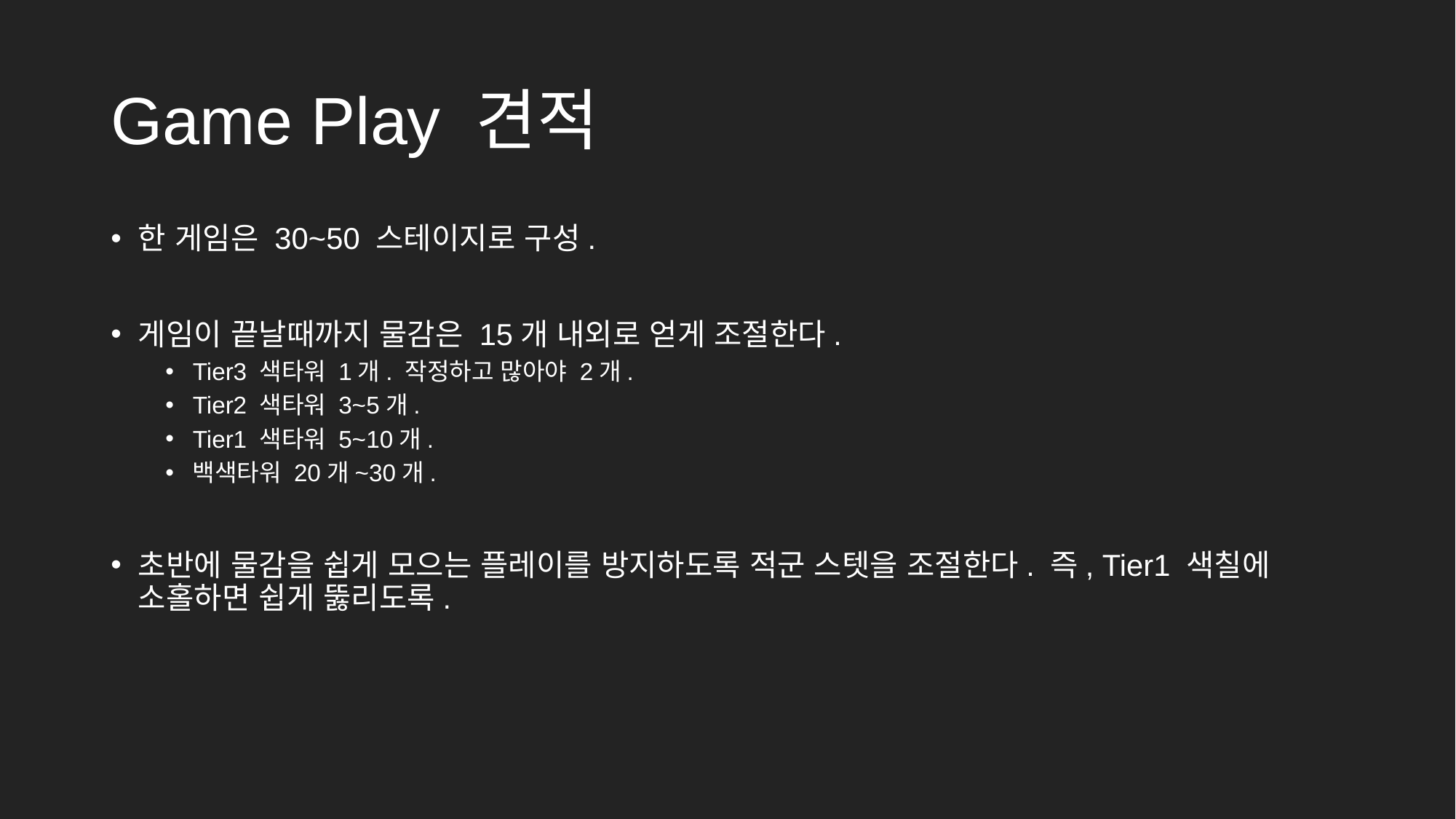

# Game Play 견적
한 게임은 30~50 스테이지로 구성.

게임이 끝날때까지 물감은 15개 내외로 얻게 조절한다.
Tier3 색타워 1개. 작정하고 많아야 2개.
Tier2 색타워 3~5개.
Tier1 색타워 5~10개.
백색타워 20개~30개.

초반에 물감을 쉽게 모으는 플레이를 방지하도록 적군 스텟을 조절한다. 즉, Tier1 색칠에 소홀하면 쉽게 뚫리도록.